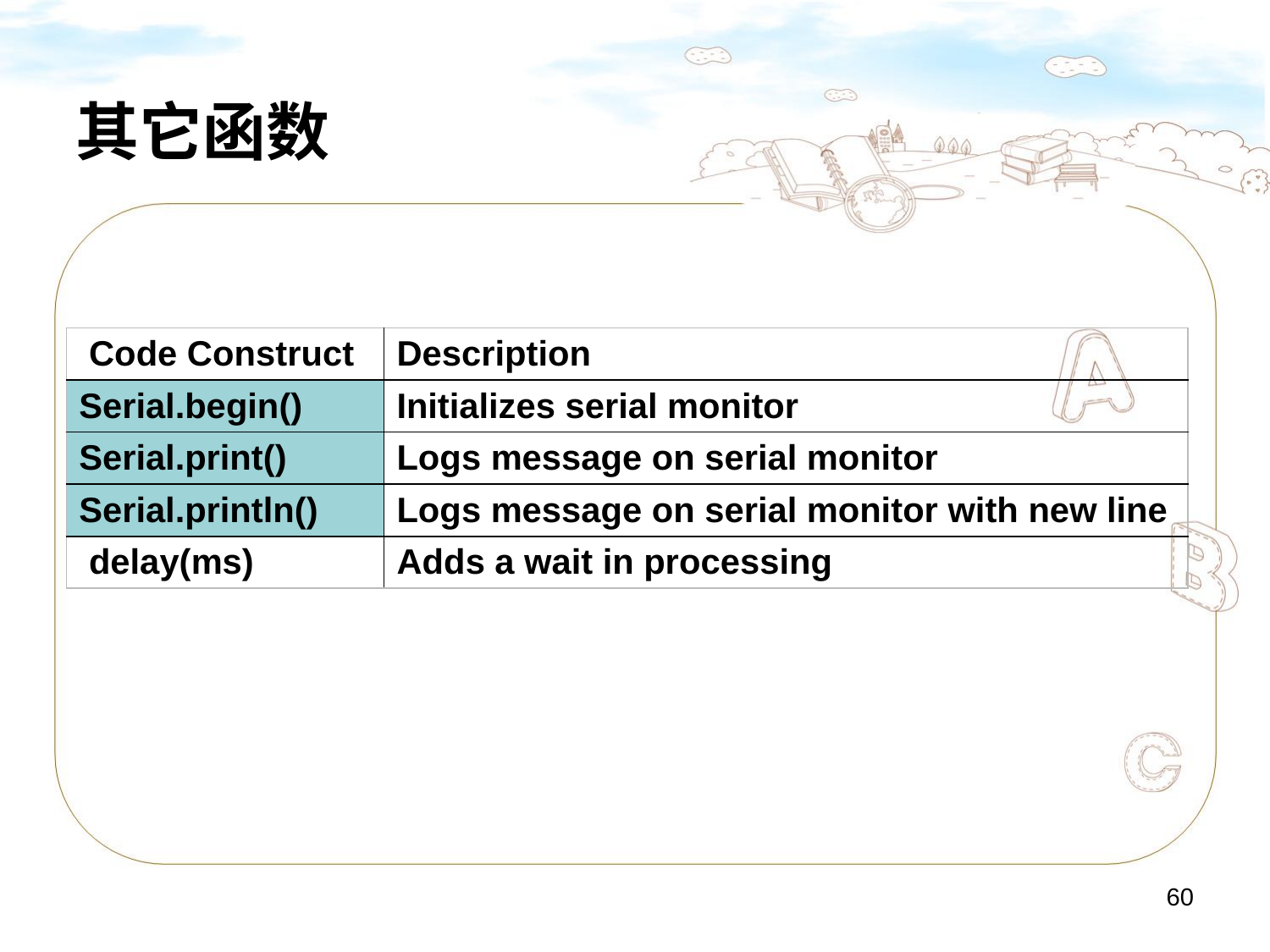

# 其它函数
| Code Construct | Description |
| --- | --- |
| Serial.begin() | Initializes serial monitor |
| Serial.print() | Logs message on serial monitor |
| Serial.println() | Logs message on serial monitor with new line |
| delay(ms) | Adds a wait in processing |

60